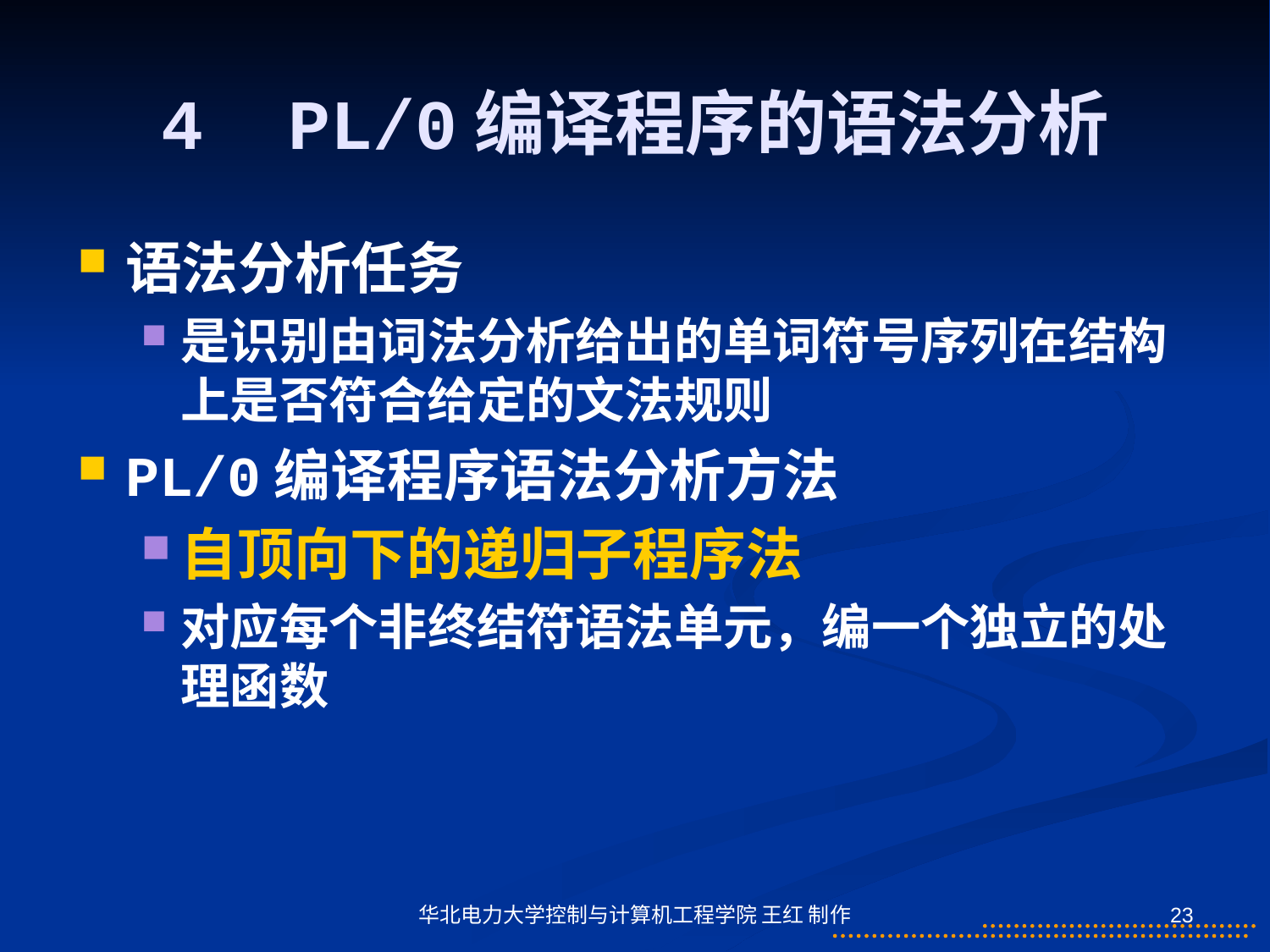

# 4  PL/0编译程序的语法分析
语法分析任务
是识别由词法分析给出的单词符号序列在结构上是否符合给定的文法规则
PL/0编译程序语法分析方法
自顶向下的递归子程序法
对应每个非终结符语法单元，编一个独立的处理函数
华北电力大学控制与计算机工程学院 王红 制作
23